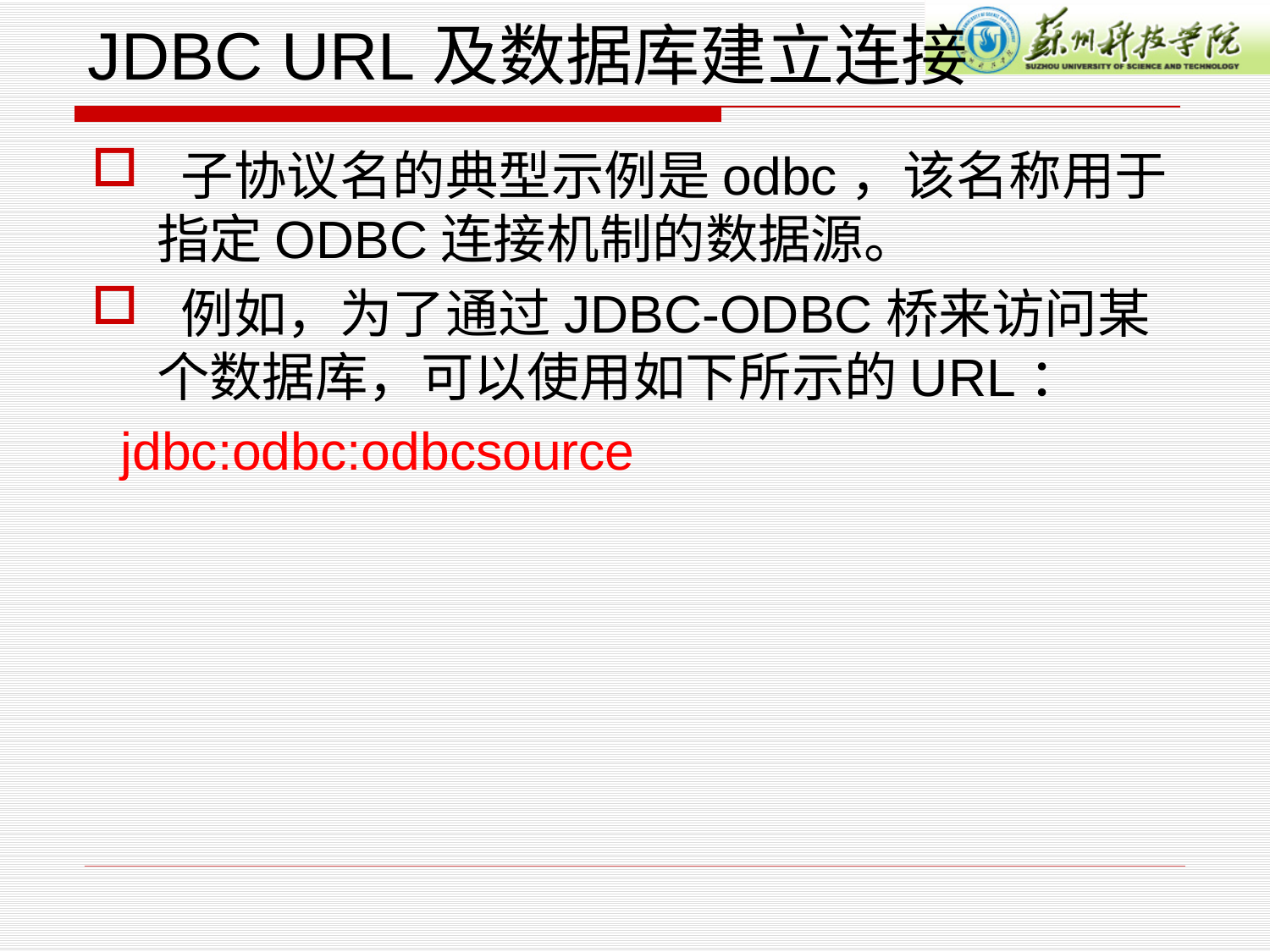

# JDBC URL及数据库建立连接
 子协议名的典型示例是odbc，该名称用于指定ODBC连接机制的数据源。
 例如，为了通过JDBC-ODBC桥来访问某个数据库，可以使用如下所示的URL：
  jdbc:odbc:odbcsource